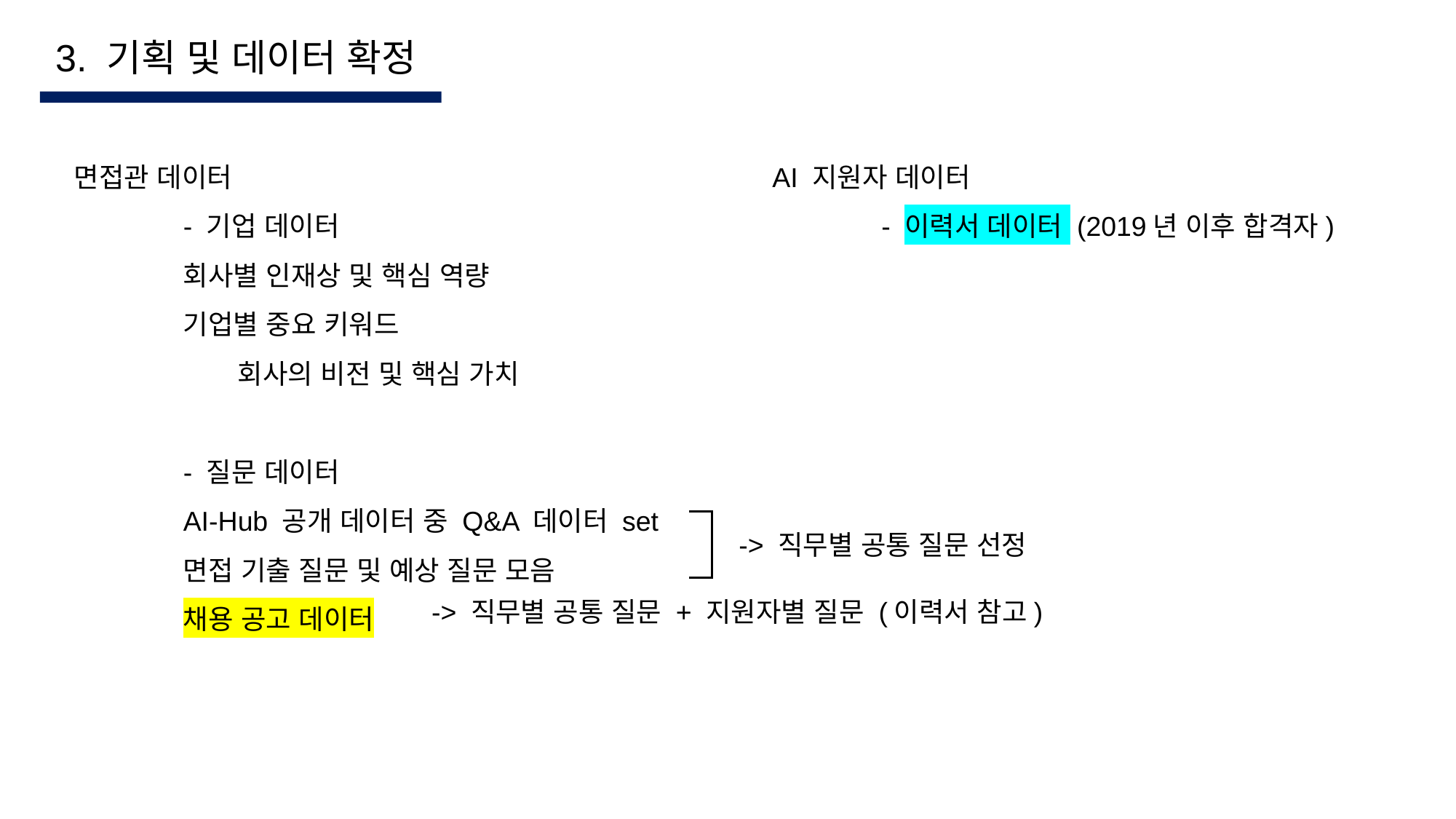

3. 기획 및 데이터 확정

면접관 데이터
	- 기업 데이터
	회사별 인재상 및 핵심 역량
	기업별 중요 키워드
	회사의 비전 및 핵심 가치
	- 질문 데이터
	AI-Hub 공개 데이터 중 Q&A 데이터 set
	면접 기출 질문 및 예상 질문 모음
	채용 공고 데이터
AI 지원자 데이터
	- 이력서 데이터 (2019년 이후 합격자)

-> 직무별 공통 질문 선정
-> 직무별 공통 질문 + 지원자별 질문 (이력서 참고)